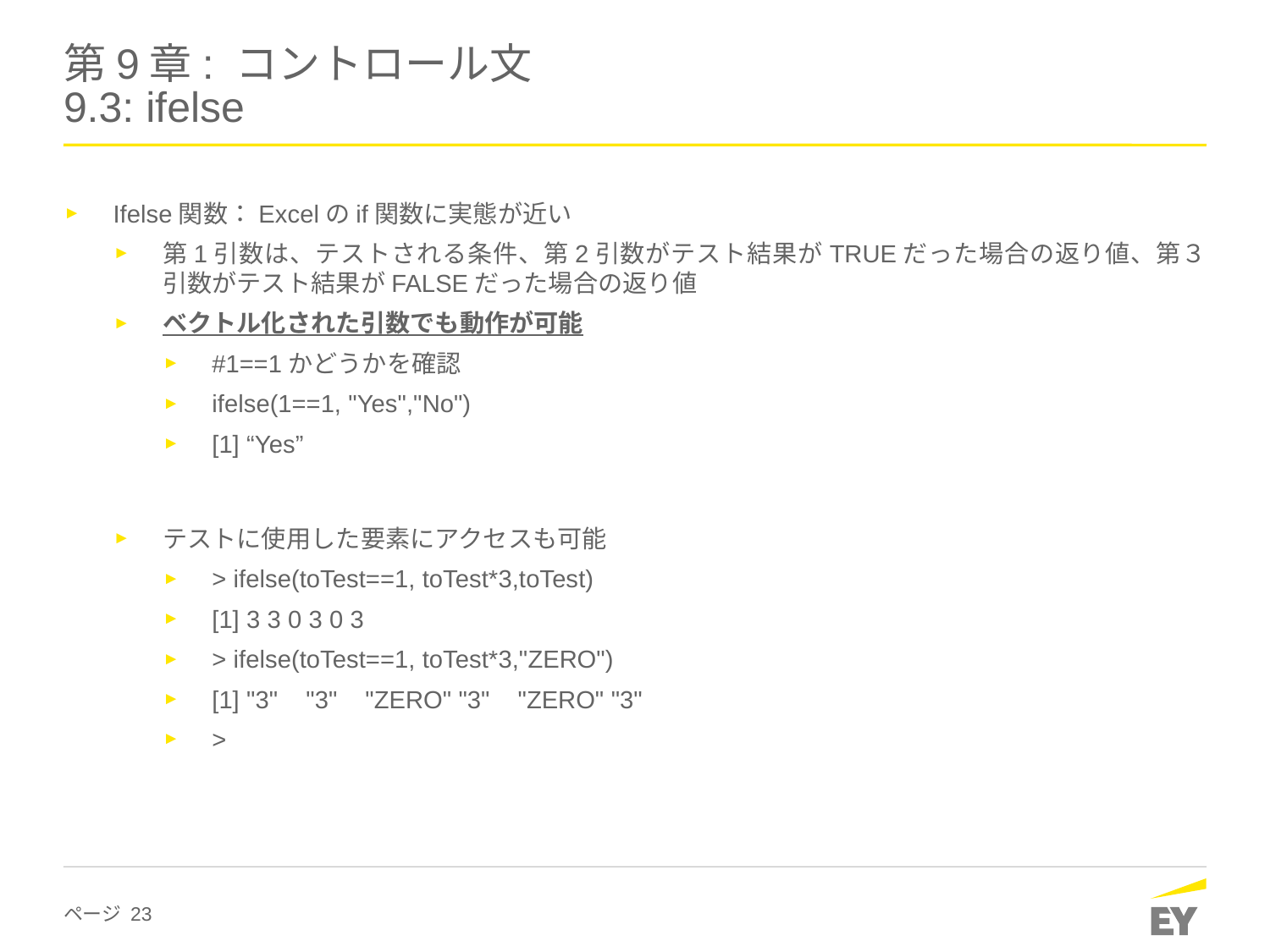

# 第9章: コントロール文 9.3: ifelse
Ifelse関数：Excelのif関数に実態が近い
第1引数は、テストされる条件、第2引数がテスト結果がTRUEだった場合の返り値、第３引数がテスト結果がFALSEだった場合の返り値
ベクトル化された引数でも動作が可能
#1==1かどうかを確認
ifelse(1==1, "Yes","No")
[1] “Yes”

テストに使用した要素にアクセスも可能
> ifelse(toTest==1, toTest*3,toTest)
[1] 3 3 0 3 0 3
> ifelse(toTest==1, toTest*3,"ZERO")
[1] "3"    "3"    "ZERO" "3"    "ZERO" "3"
>